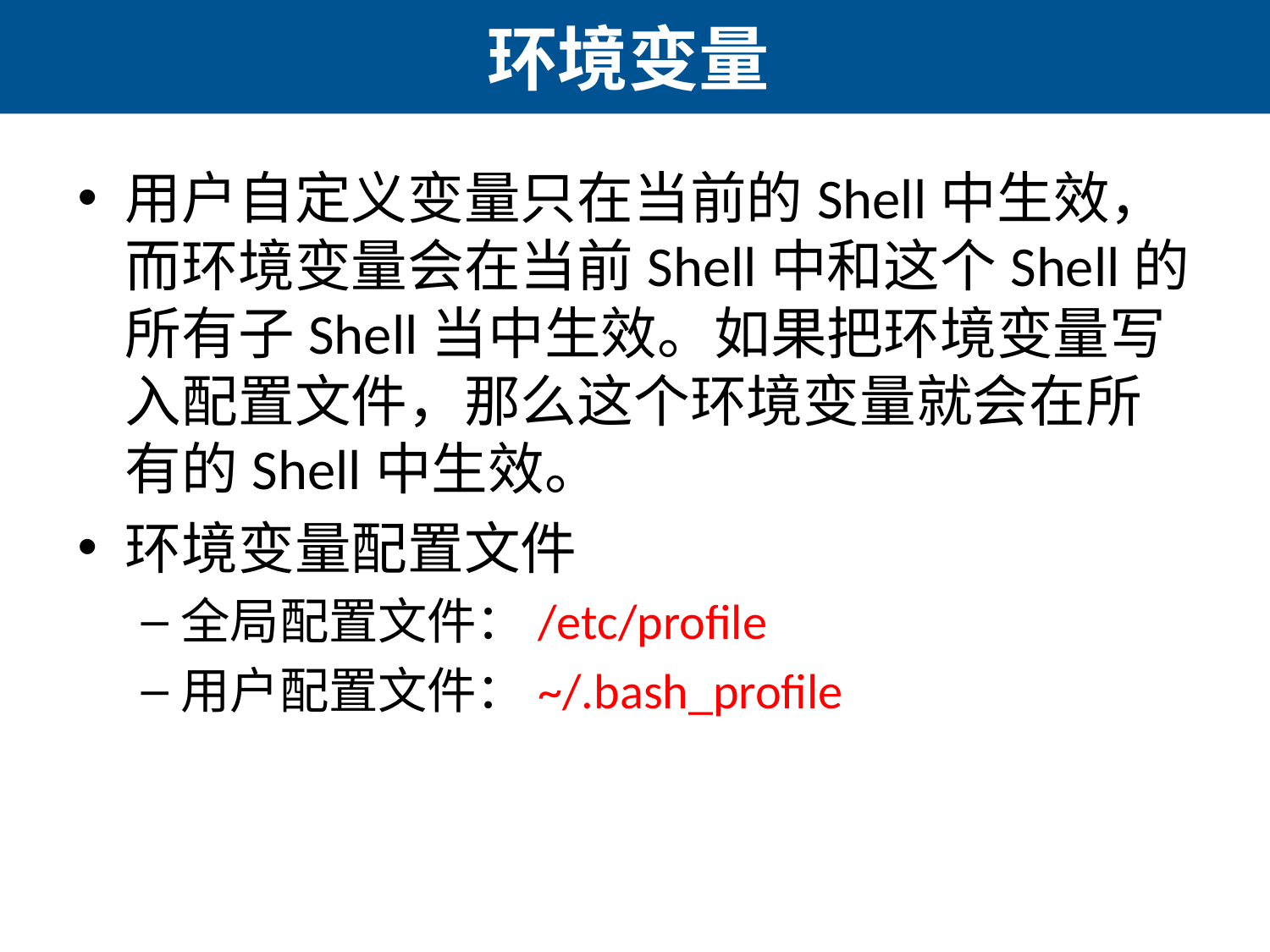

# 环境变量
用户自定义变量只在当前的Shell中生效，而环境变量会在当前Shell中和这个Shell的所有子Shell当中生效。如果把环境变量写入配置文件，那么这个环境变量就会在所有的Shell中生效。
环境变量配置文件
全局配置文件：/etc/profile
用户配置文件：~/.bash_profile